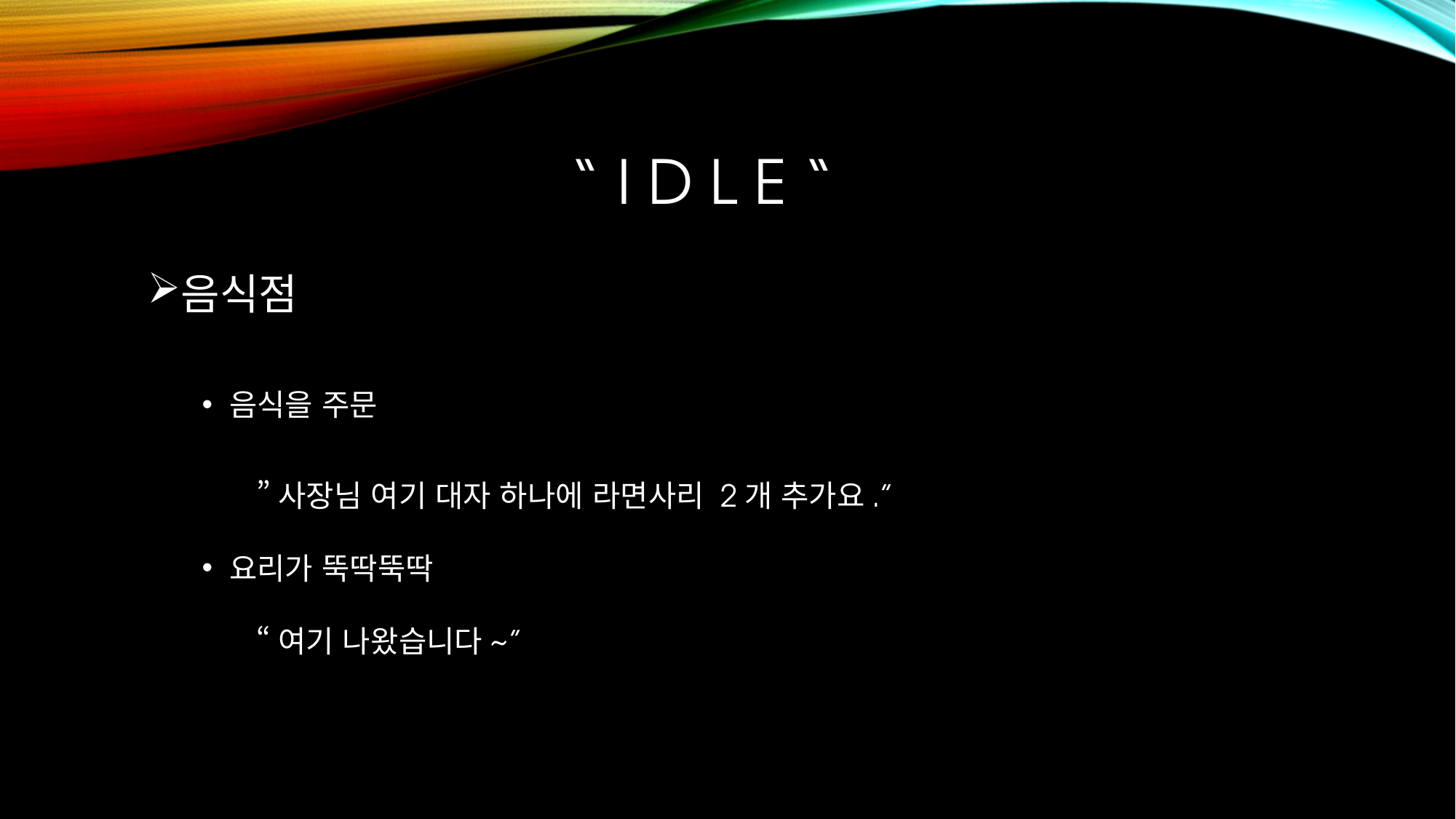

# “ I D L E “
음식점

음식을 주문

”사장님 여기 대자 하나에 라면사리 2개 추가요.”

요리가 뚝딱뚝딱

“여기 나왔습니다~”